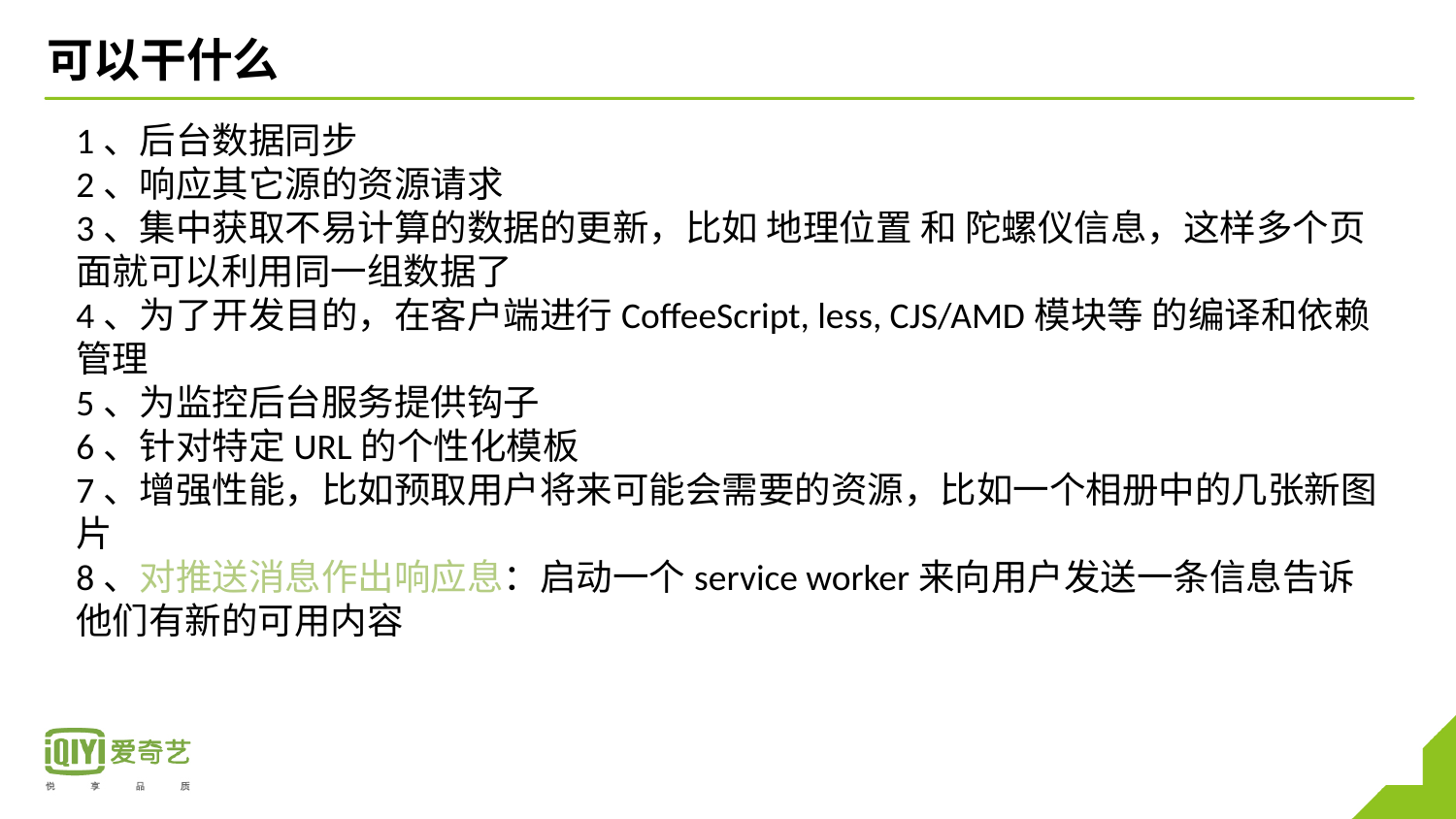

# 可以干什么
1、后台数据同步
2、响应其它源的资源请求
3、集中获取不易计算的数据的更新，比如 地理位置 和 陀螺仪信息，这样多个页面就可以利用同一组数据了
4、为了开发目的，在客户端进行CoffeeScript, less, CJS/AMD模块等 的编译和依赖管理
5、为监控后台服务提供钩子
6、针对特定URL的个性化模板
7、增强性能，比如预取用户将来可能会需要的资源，比如一个相册中的几张新图片
8、对推送消息作出响应息：启动一个service worker来向用户发送一条信息告诉他们有新的可用内容